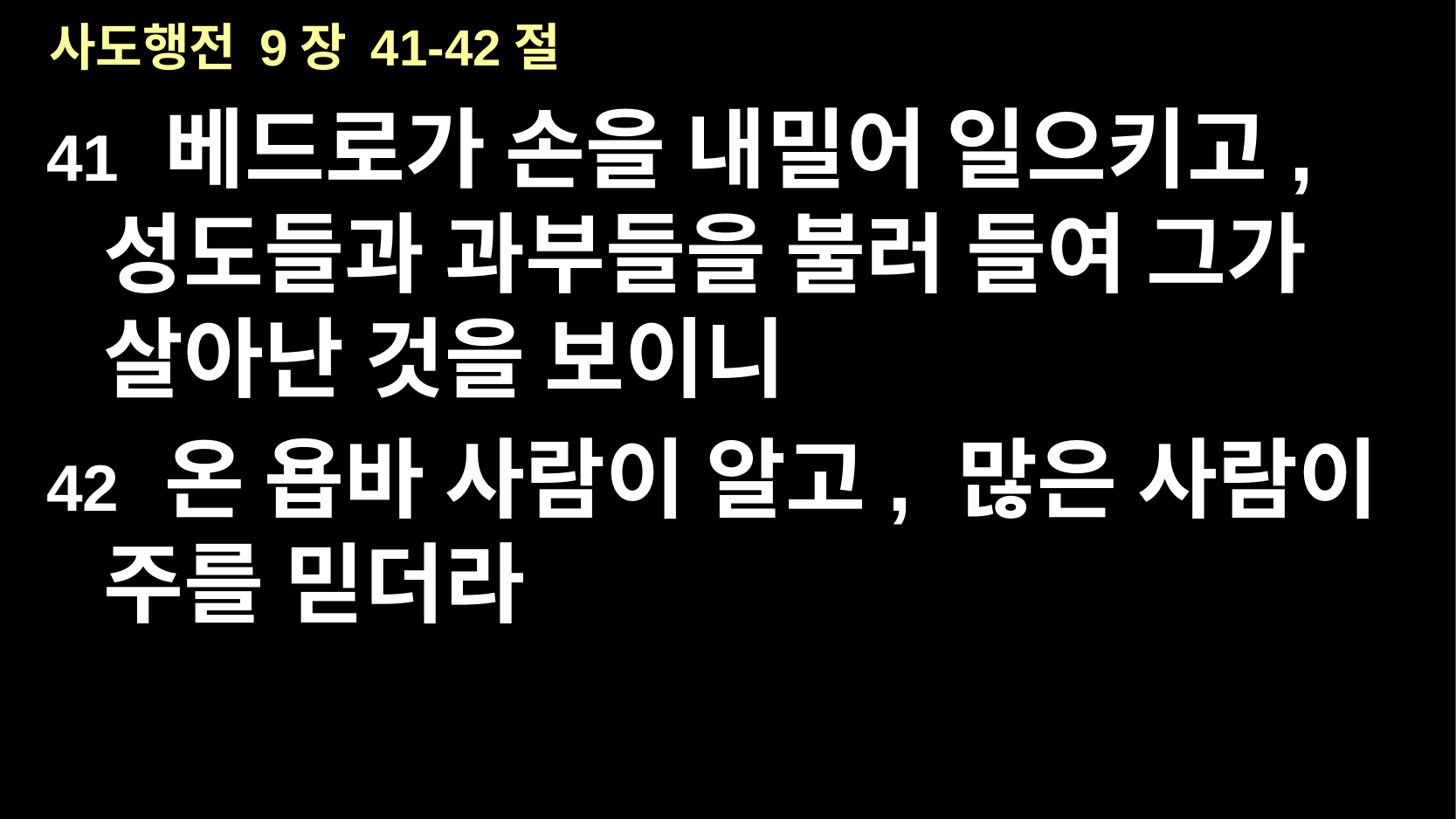

# 사도행전 9장 41-42절
41 베드로가 손을 내밀어 일으키고, 성도들과 과부들을 불러 들여 그가 살아난 것을 보이니
42 온 욥바 사람이 알고, 많은 사람이 주를 믿더라